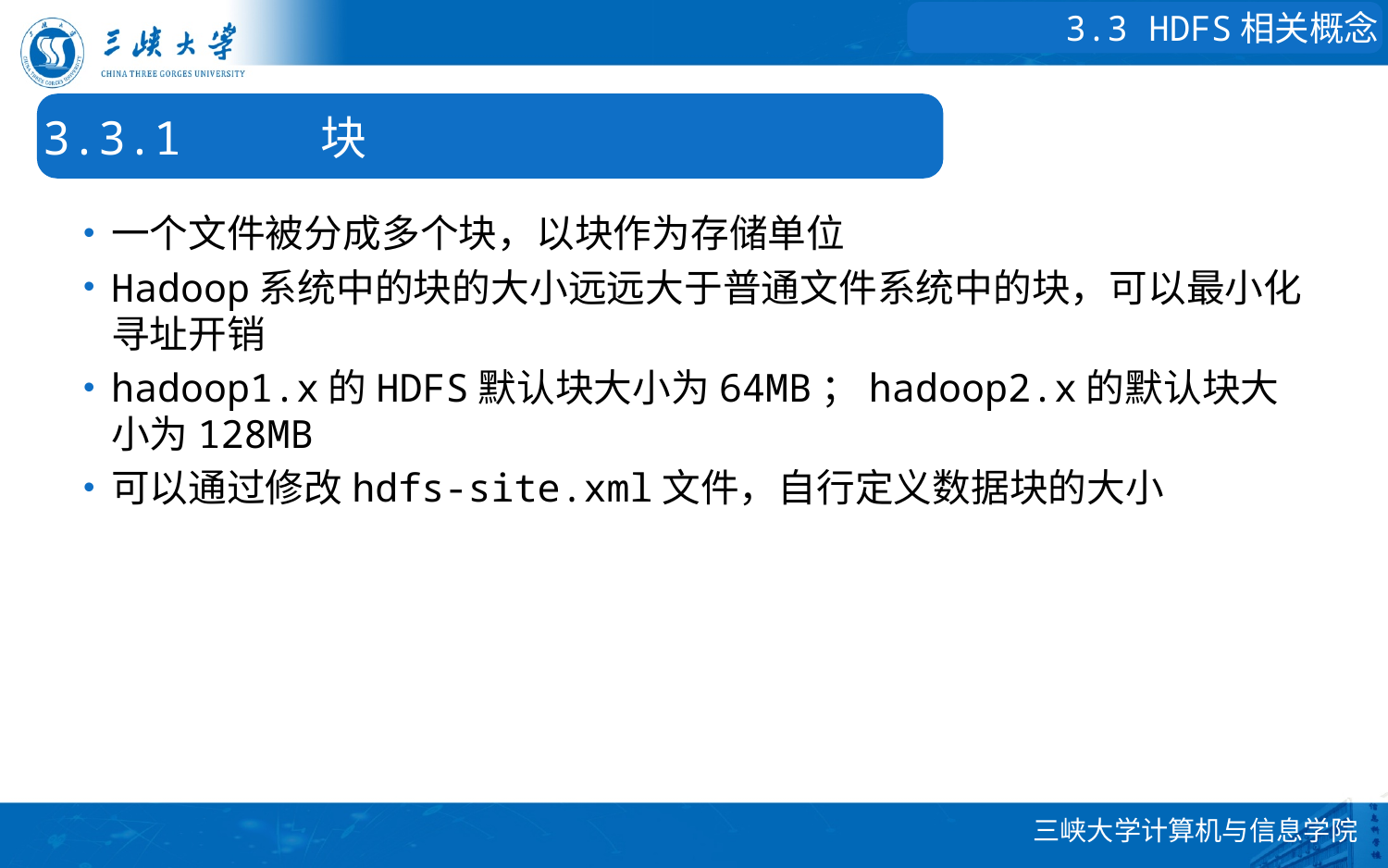

3.3 HDFS相关概念
3.3.1	块
一个文件被分成多个块，以块作为存储单位
Hadoop系统中的块的大小远远大于普通文件系统中的块，可以最小化寻址开销
hadoop1.x的HDFS默认块大小为64MB；hadoop2.x的默认块大小为128MB
可以通过修改hdfs-site.xml文件，自行定义数据块的大小